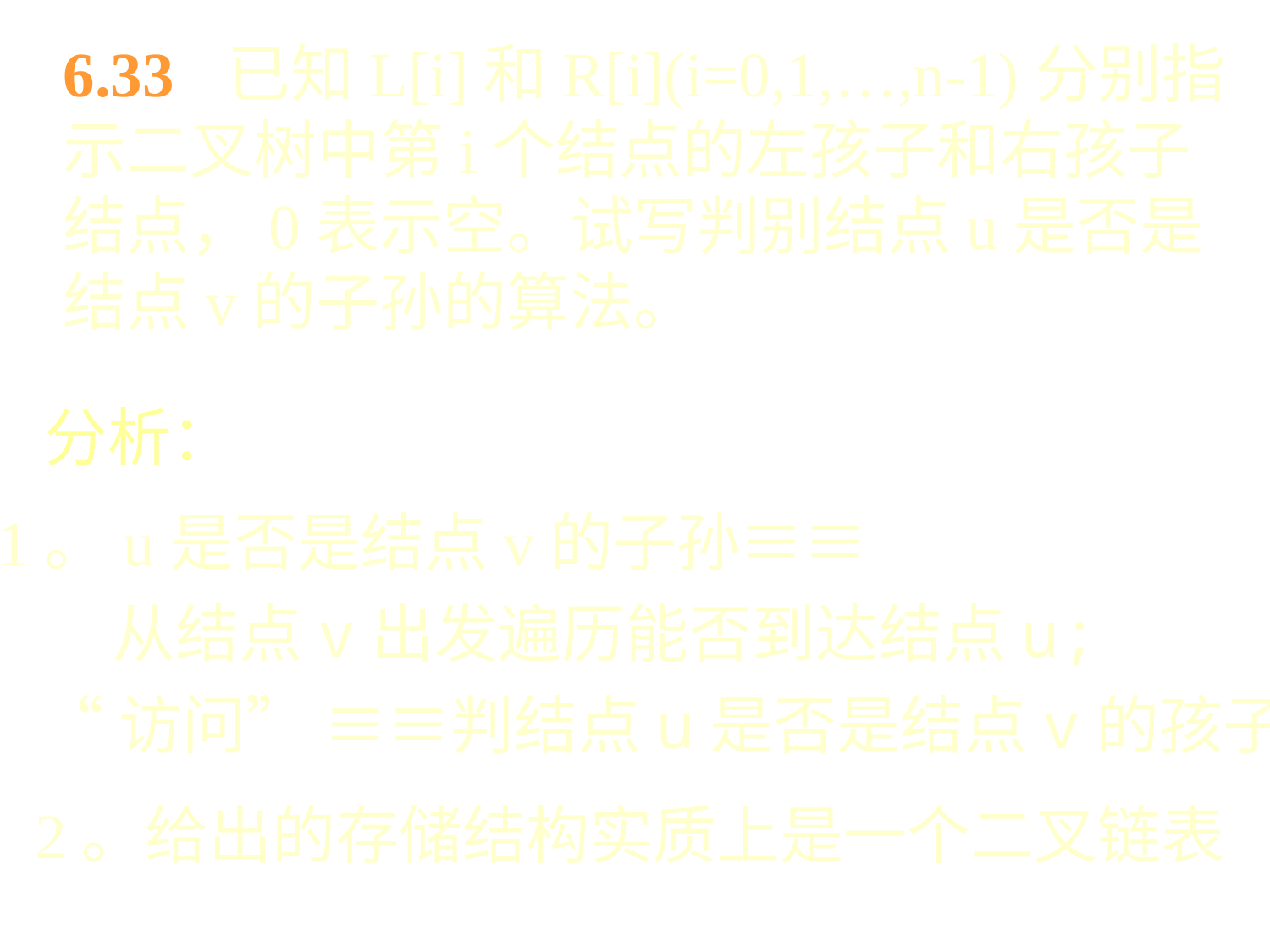

6.33 已知L[i]和R[i](i=0,1,…,n-1)分别指示二叉树中第i个结点的左孩子和右孩子结点，0表示空。试写判别结点u是否是结点v的子孙的算法。
分析：
1。u是否是结点v的子孙≡≡
       从结点v出发遍历能否到达结点u;
   “访问” ≡≡判结点u是否是结点v的孩子
2。给出的存储结构实质上是一个二叉链表